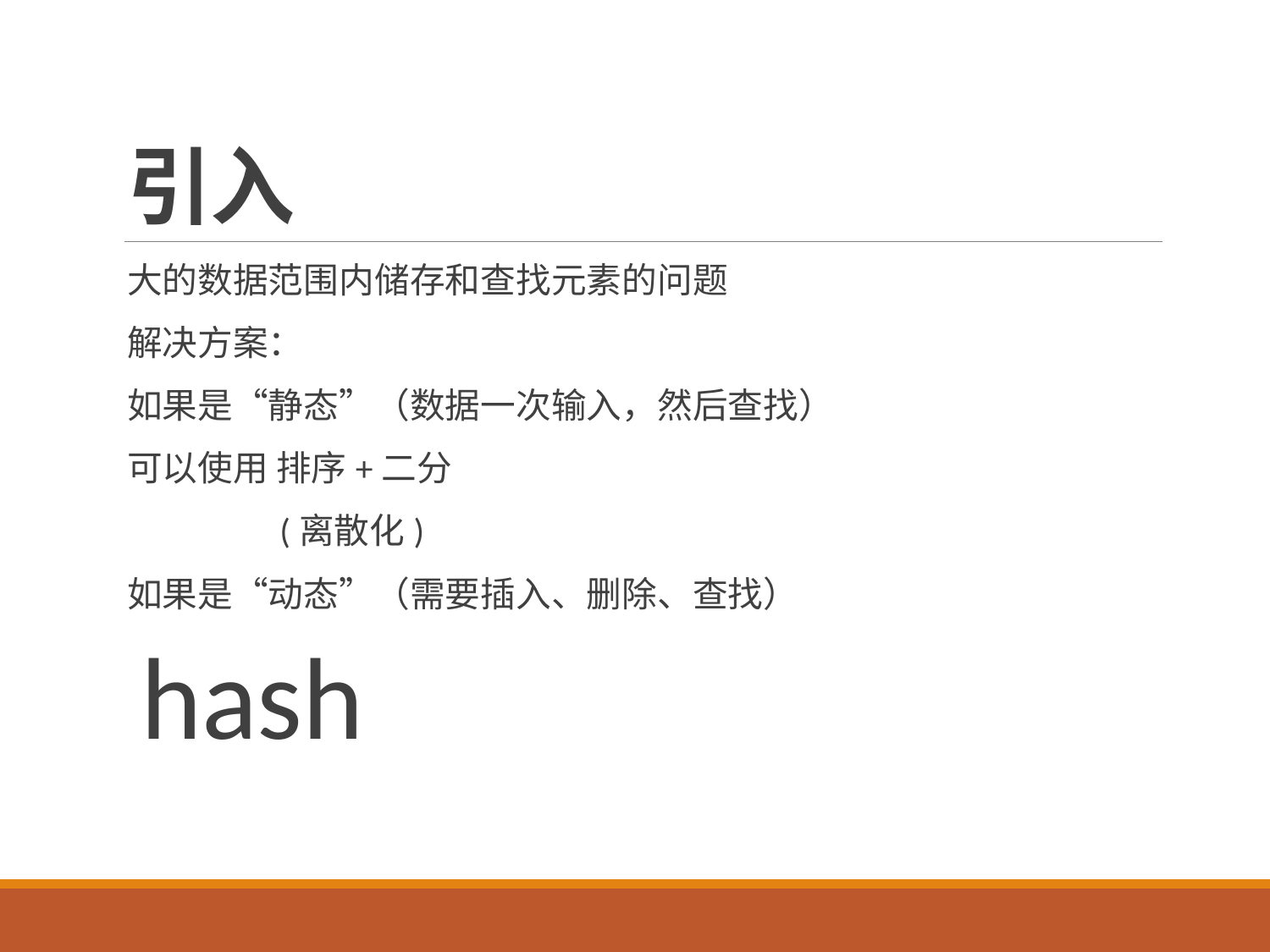

# 引入
大的数据范围内储存和查找元素的问题
解决方案：
如果是“静态”（数据一次输入，然后查找）
可以使用 排序+二分
                   (离散化)
如果是“动态”（需要插入、删除、查找）
hash